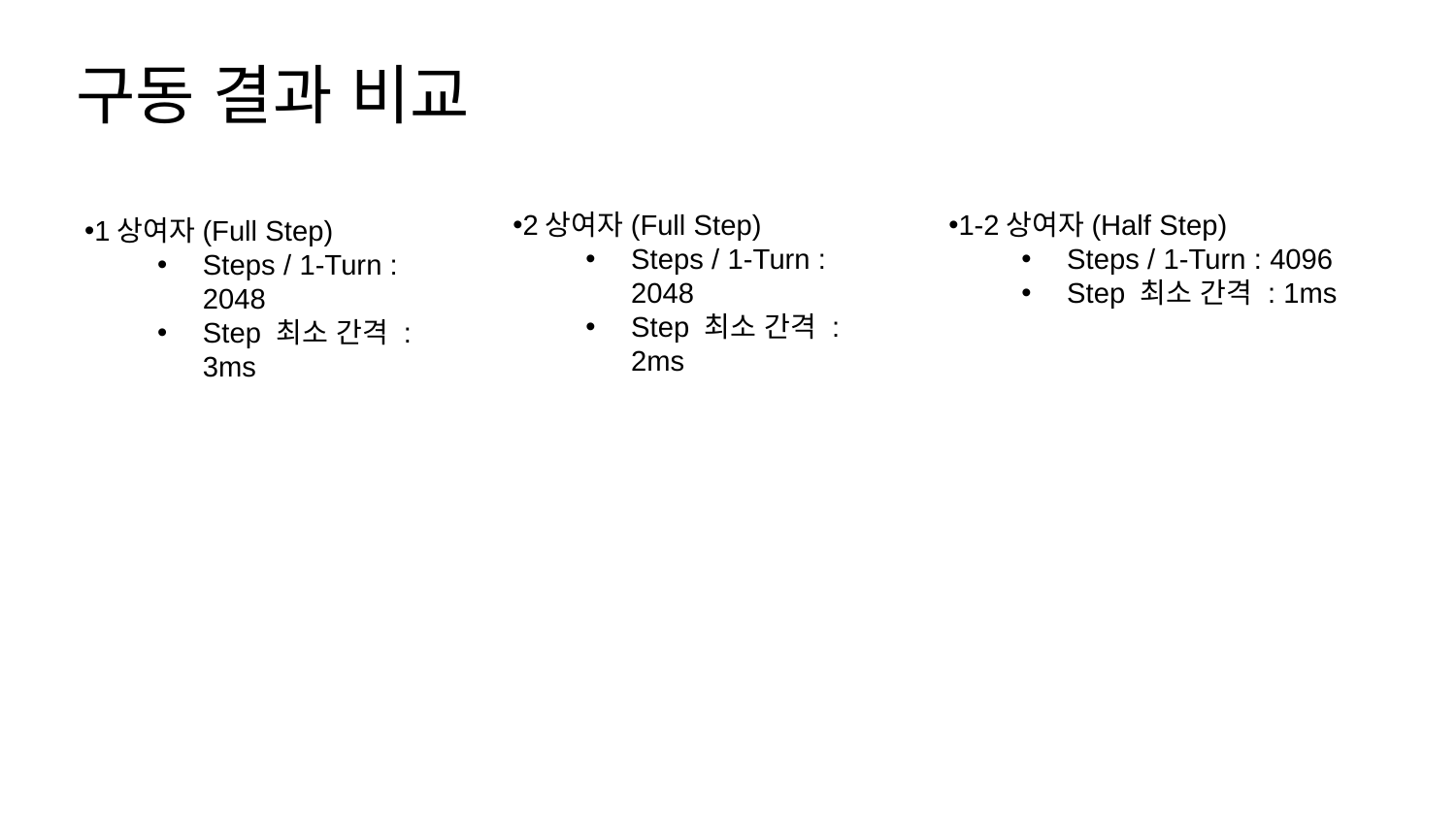

구동 결과 비교
2상여자(Full Step)
Steps / 1-Turn : 2048
Step 최소 간격 : 2ms
1-2상여자(Half Step)
Steps / 1-Turn : 4096
Step 최소 간격 : 1ms
1상여자(Full Step)
Steps / 1-Turn : 2048
Step 최소 간격 : 3ms